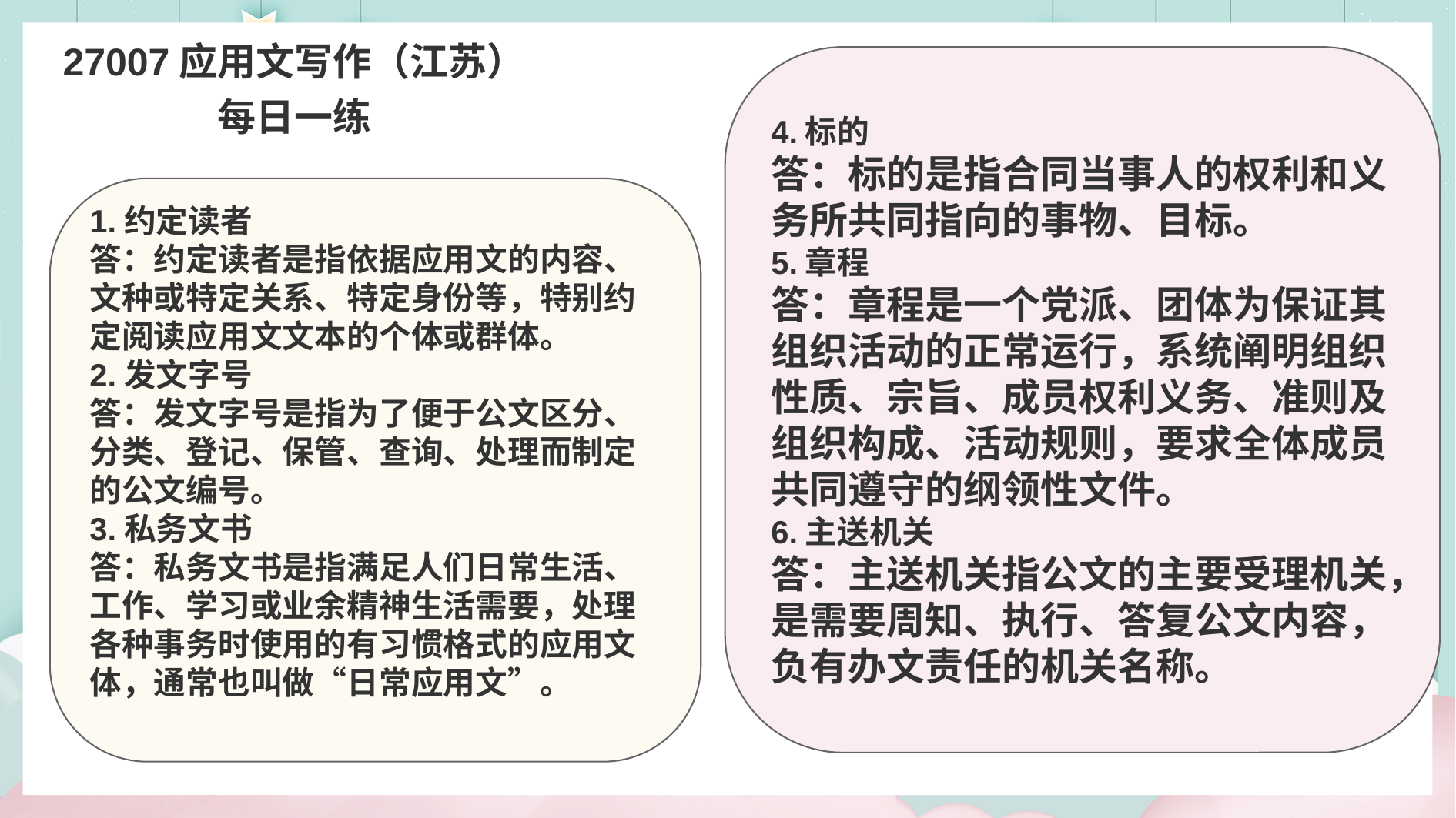

27007应用文写作（江苏）
每日一练
4.标的
答：标的是指合同当事人的权利和义务所共同指向的事物、目标。
5.章程
答：章程是一个党派、团体为保证其组织活动的正常运行，系统阐明组织性质、宗旨、成员权利义务、准则及组织构成、活动规则，要求全体成员共同遵守的纲领性文件。
6.主送机关
答：主送机关指公文的主要受理机关，是需要周知、执行、答复公文内容，负有办文责任的机关名称。
1.约定读者
答：约定读者是指依据应用文的内容、文种或特定关系、特定身份等，特别约定阅读应用文文本的个体或群体。
2.发文字号
答：发文字号是指为了便于公文区分、分类、登记、保管、查询、处理而制定的公文编号。
3.私务文书
答：私务文书是指满足人们日常生活、工作、学习或业余精神生活需要，处理各种事务时使用的有习惯格式的应用文体，通常也叫做“日常应用文”。